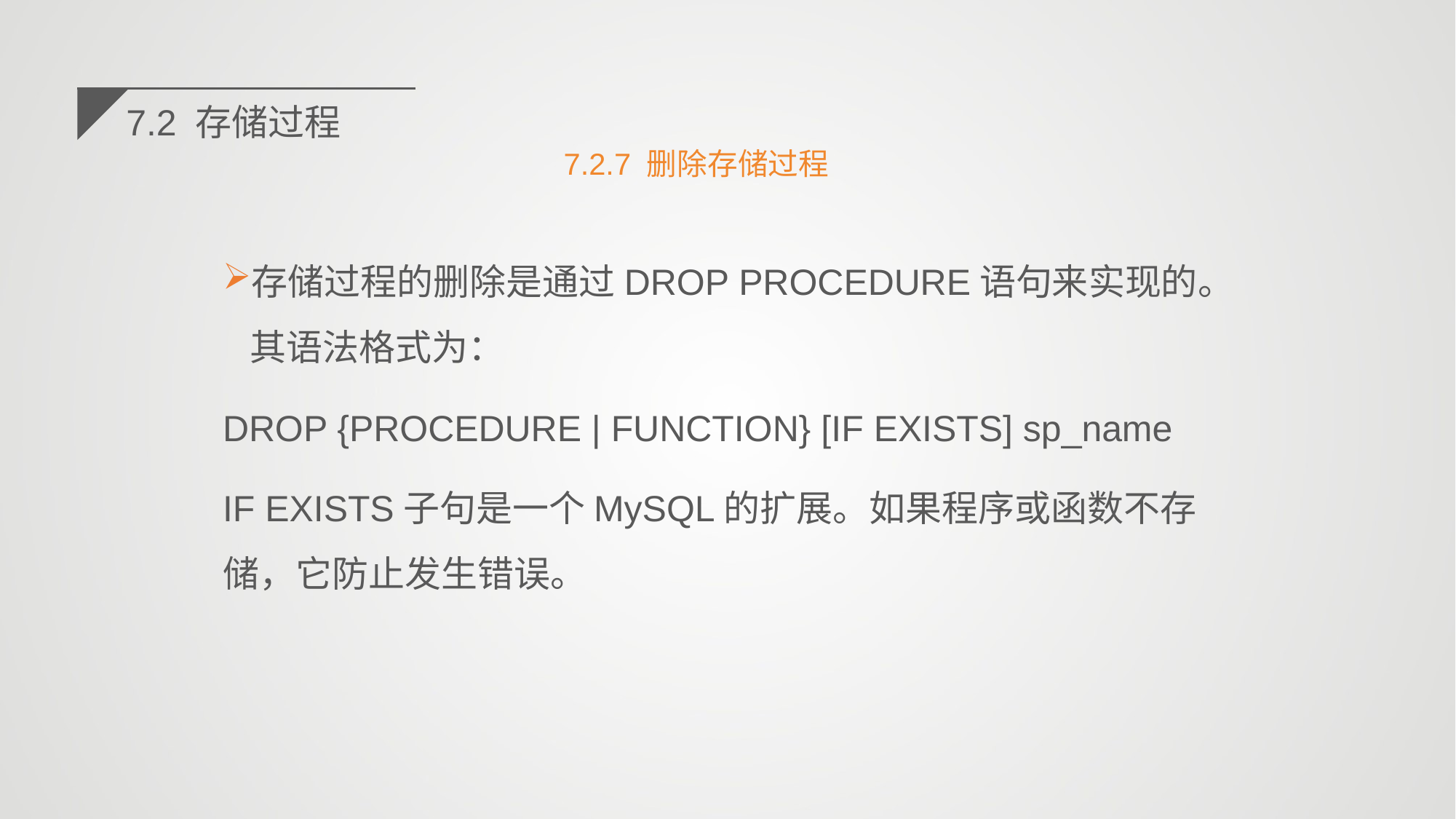

7.2 存储过程

7.2.7 删除存储过程
存储过程的删除是通过DROP PROCEDURE语句来实现的。其语法格式为：
DROP {PROCEDURE | FUNCTION} [IF EXISTS] sp_name
IF EXISTS子句是一个MySQL的扩展。如果程序或函数不存储，它防止发生错误。